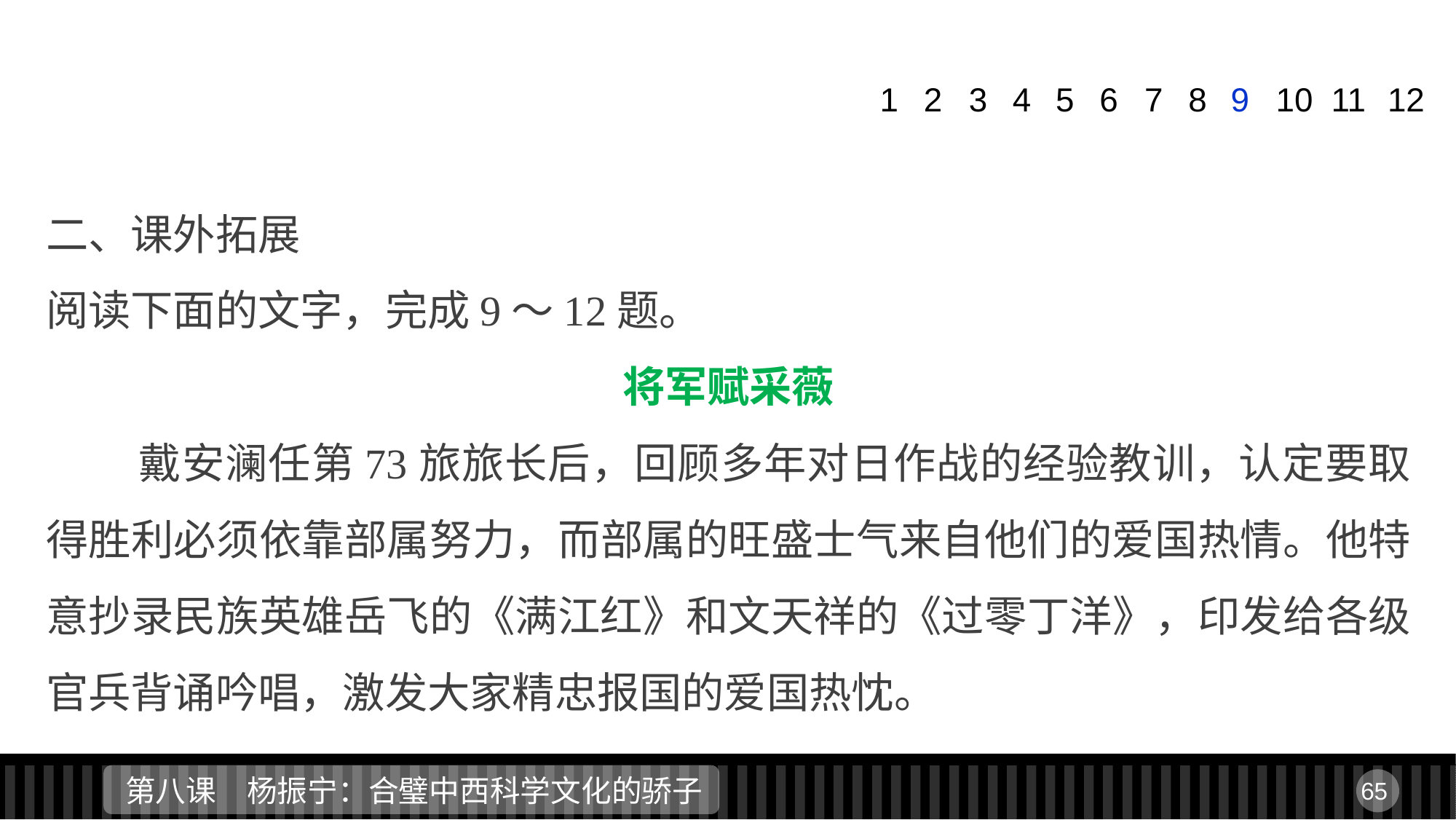

1
2
3
4
5
6
7
8
9
11
12
10
二、课外拓展
阅读下面的文字，完成9～12题。
将军赋采薇
        戴安澜任第73旅旅长后，回顾多年对日作战的经验教训，认定要取得胜利必须依靠部属努力，而部属的旺盛士气来自他们的爱国热情。他特意抄录民族英雄岳飞的《满江红》和文天祥的《过零丁洋》，印发给各级官兵背诵吟唱，激发大家精忠报国的爱国热忱。